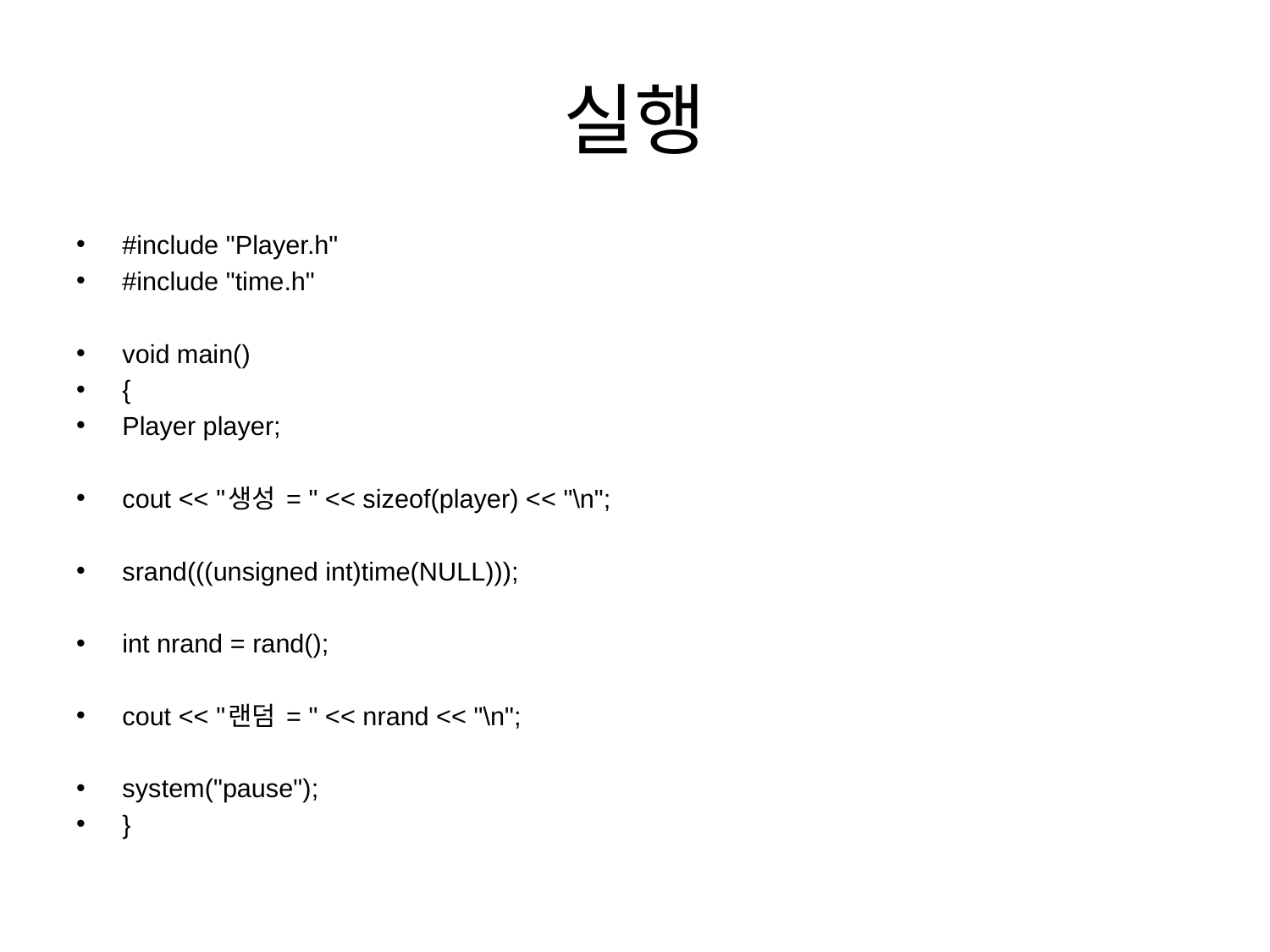

# 실행
#include "Player.h"
#include "time.h"

void main()
{
Player player;

cout << "생성 = " << sizeof(player) << "\n";

srand(((unsigned int)time(NULL)));

int nrand = rand();

cout << "랜덤 = " << nrand << "\n";

system("pause");
}